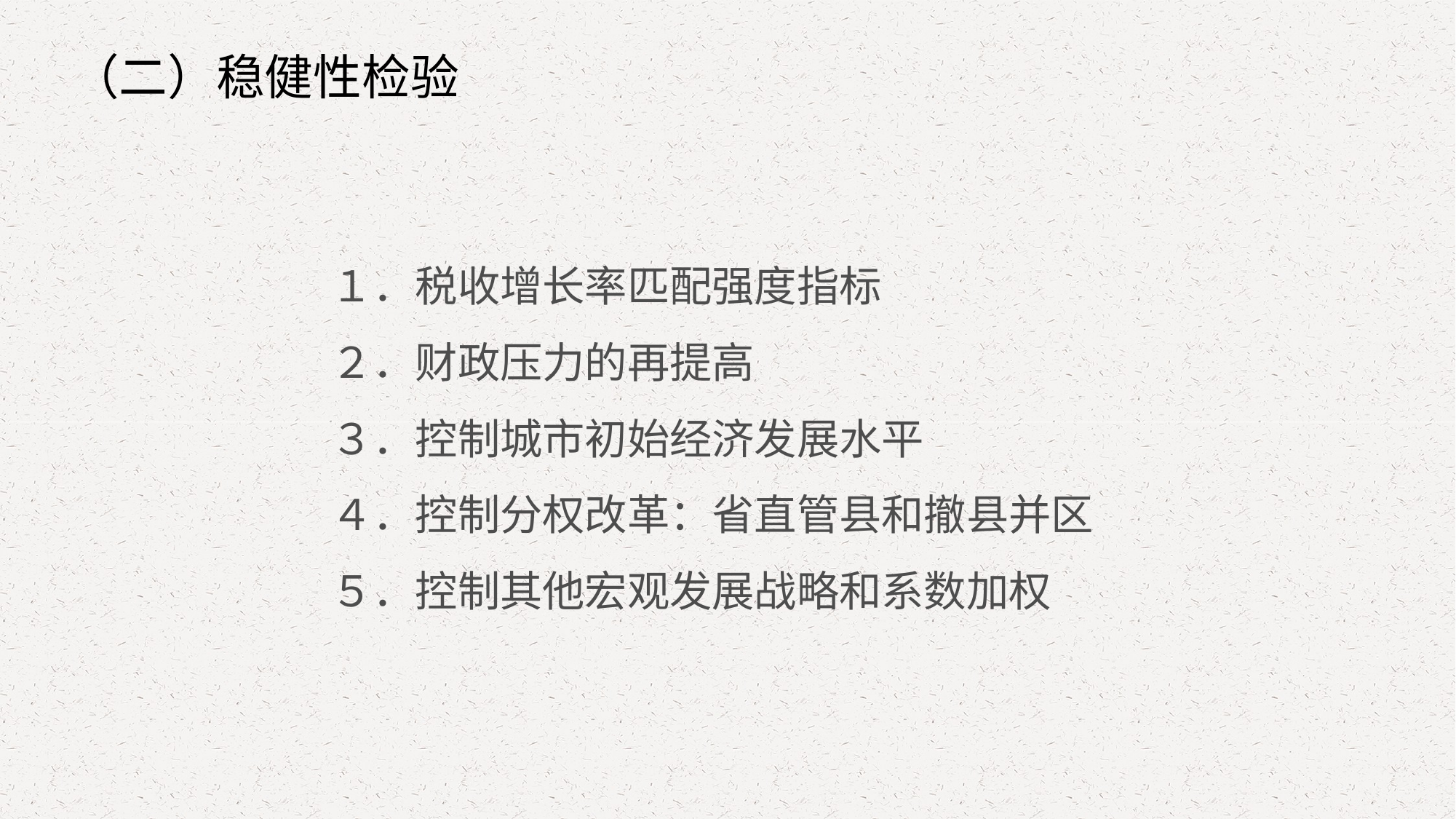

（二）稳健性检验
１．税收增长率匹配强度指标
２．财政压力的再提高
３．控制城市初始经济发展水平
４．控制分权改革：省直管县和撤县并区
５．控制其他宏观发展战略和系数加权